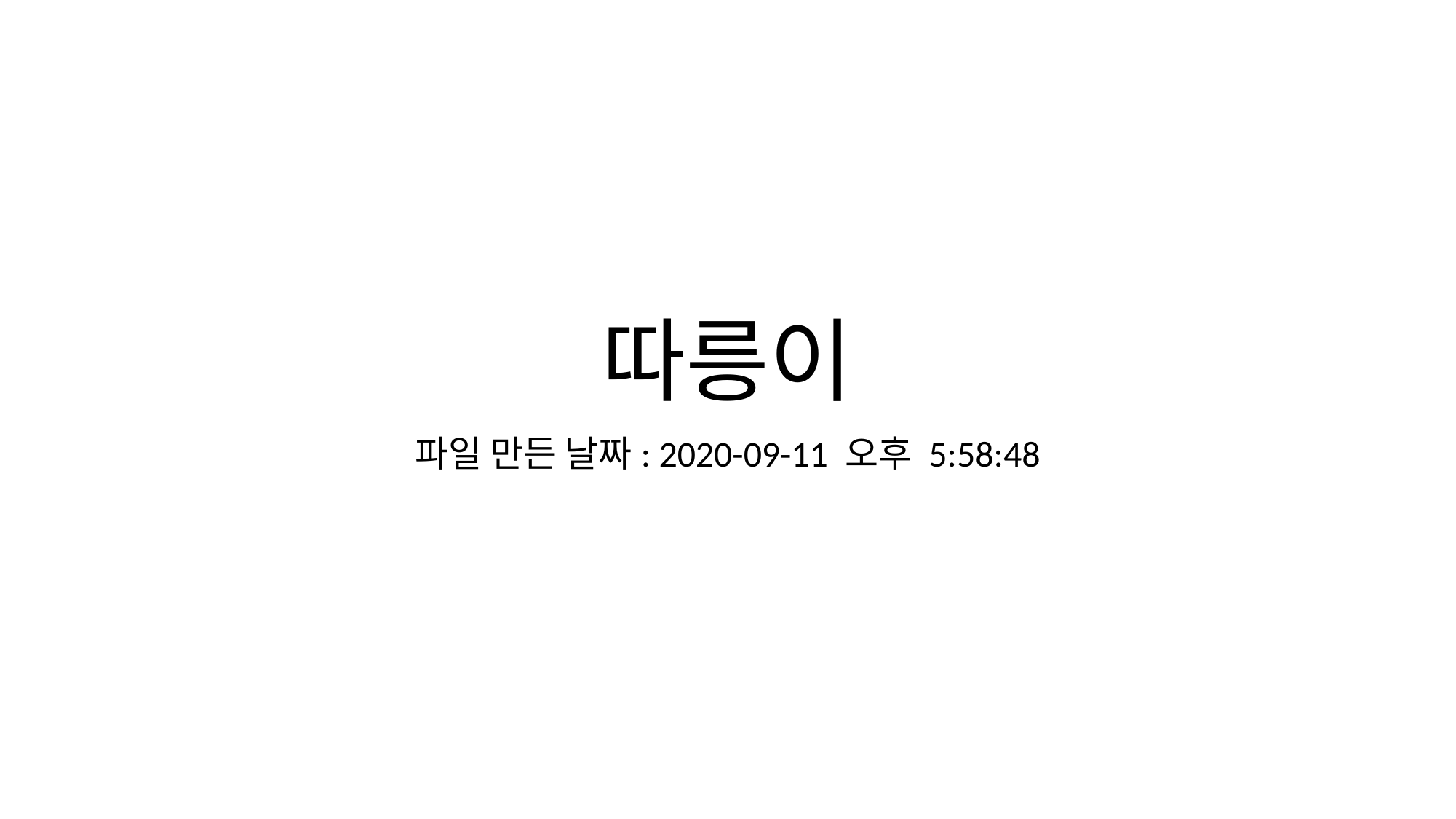

# 따릉이
파일 만든 날짜: 2020-09-11 오후 5:58:48